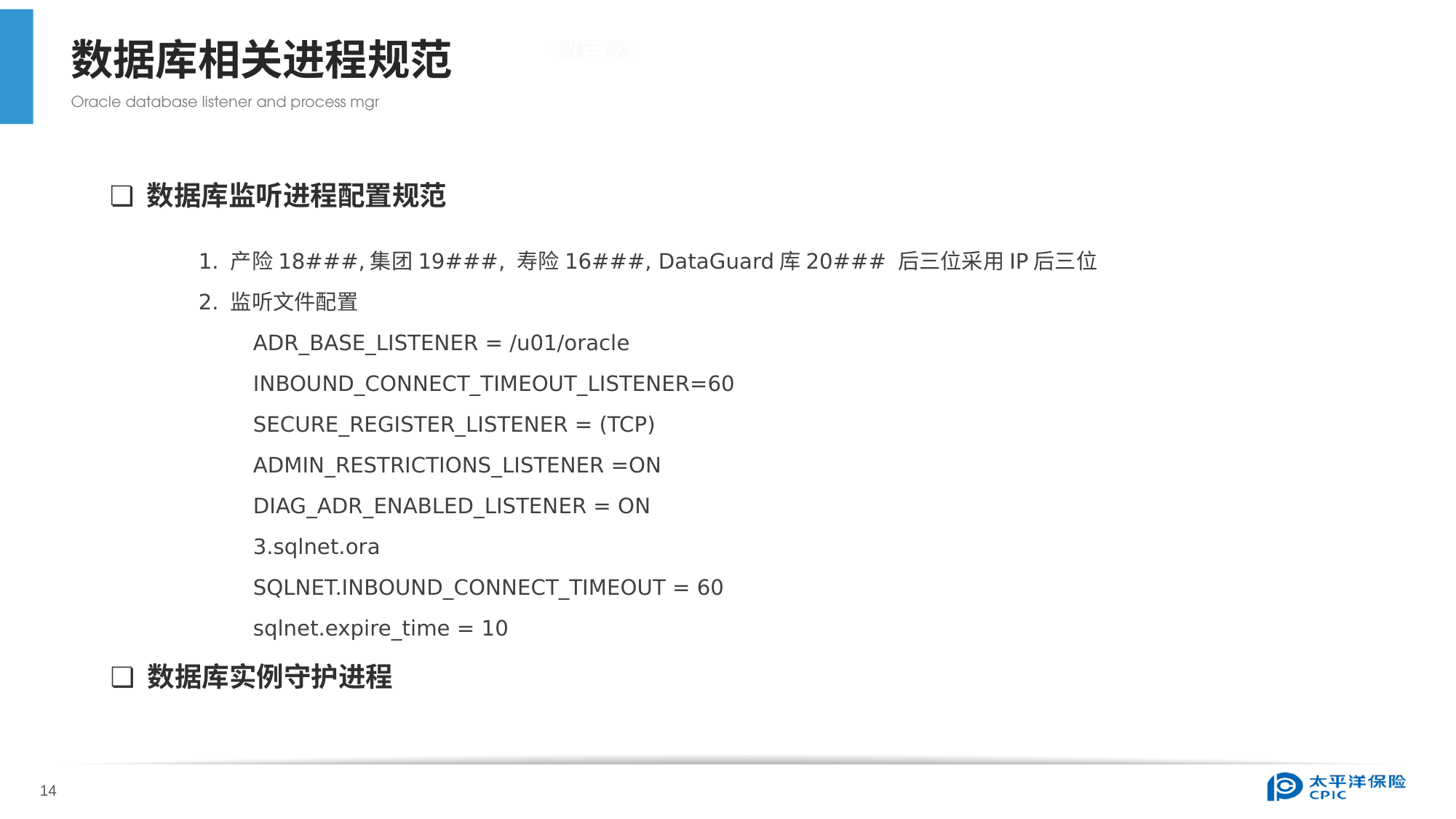

数据库相关进程规范
Oracle database listener and process mgr
情况
❏ 数据库监听进程配置规范
1. 产险18###,集团19###, 寿险16###, DataGuard库20### 后三位采用IP后三位
2. 监听文件配置
ADR_BASE_LISTENER = /u01/oracle
INBOUND_CONNECT_TIMEOUT_LISTENER=60
SECURE_REGISTER_LISTENER = (TCP)
ADMIN_RESTRICTIONS_LISTENER =ON
DIAG_ADR_ENABLED_LISTENER = ON
3.sqlnet.ora
SQLNET.INBOUND_CONNECT_TIMEOUT = 60
sqlnet.expire_time = 10
❏ 数据库实例守护进程